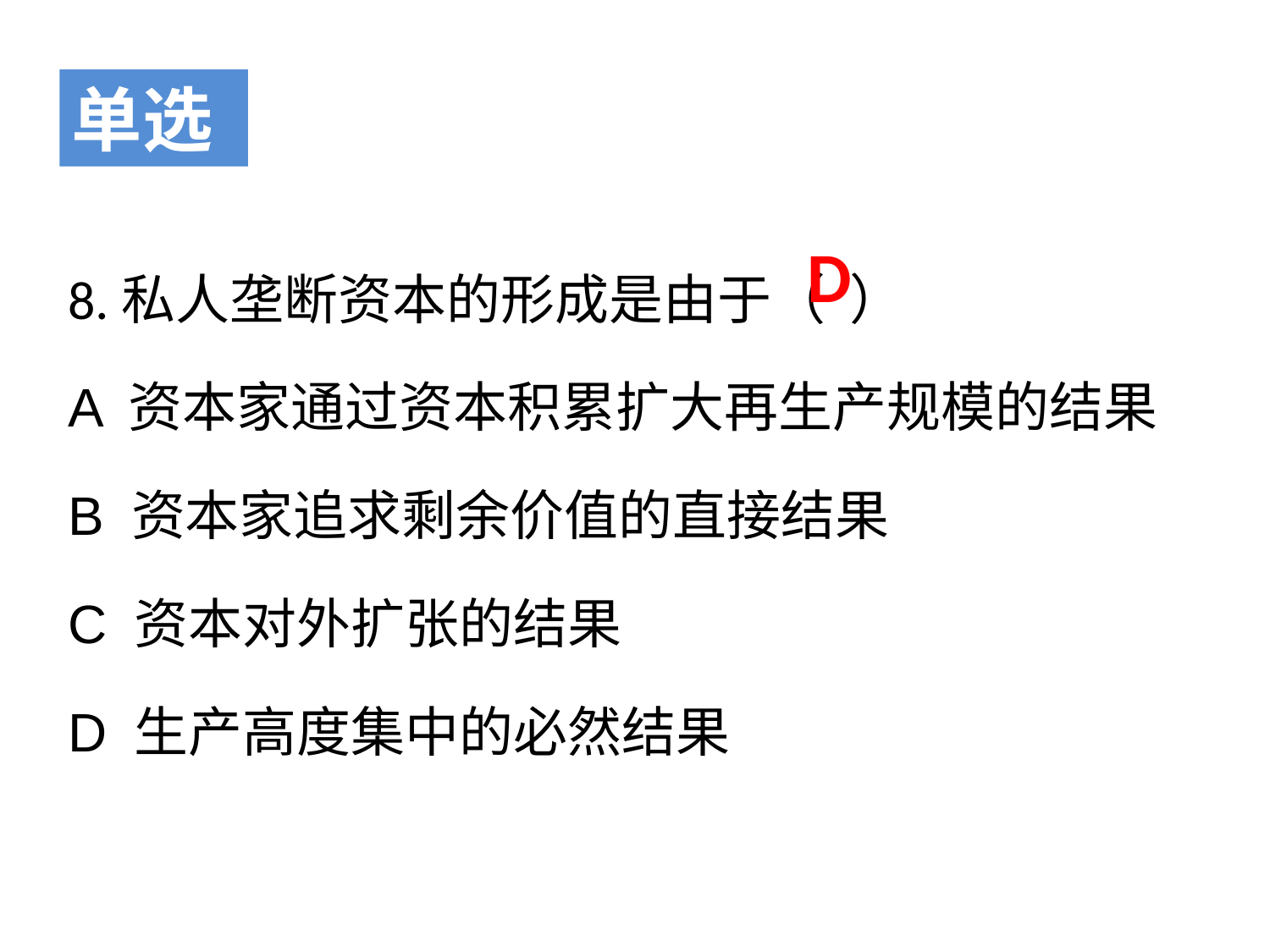

单选
8.私人垄断资本的形成是由于（  ）
A 资本家通过资本积累扩大再生产规模的结果
B 资本家追求剩余价值的直接结果
C 资本对外扩张的结果
D 生产高度集中的必然结果
D